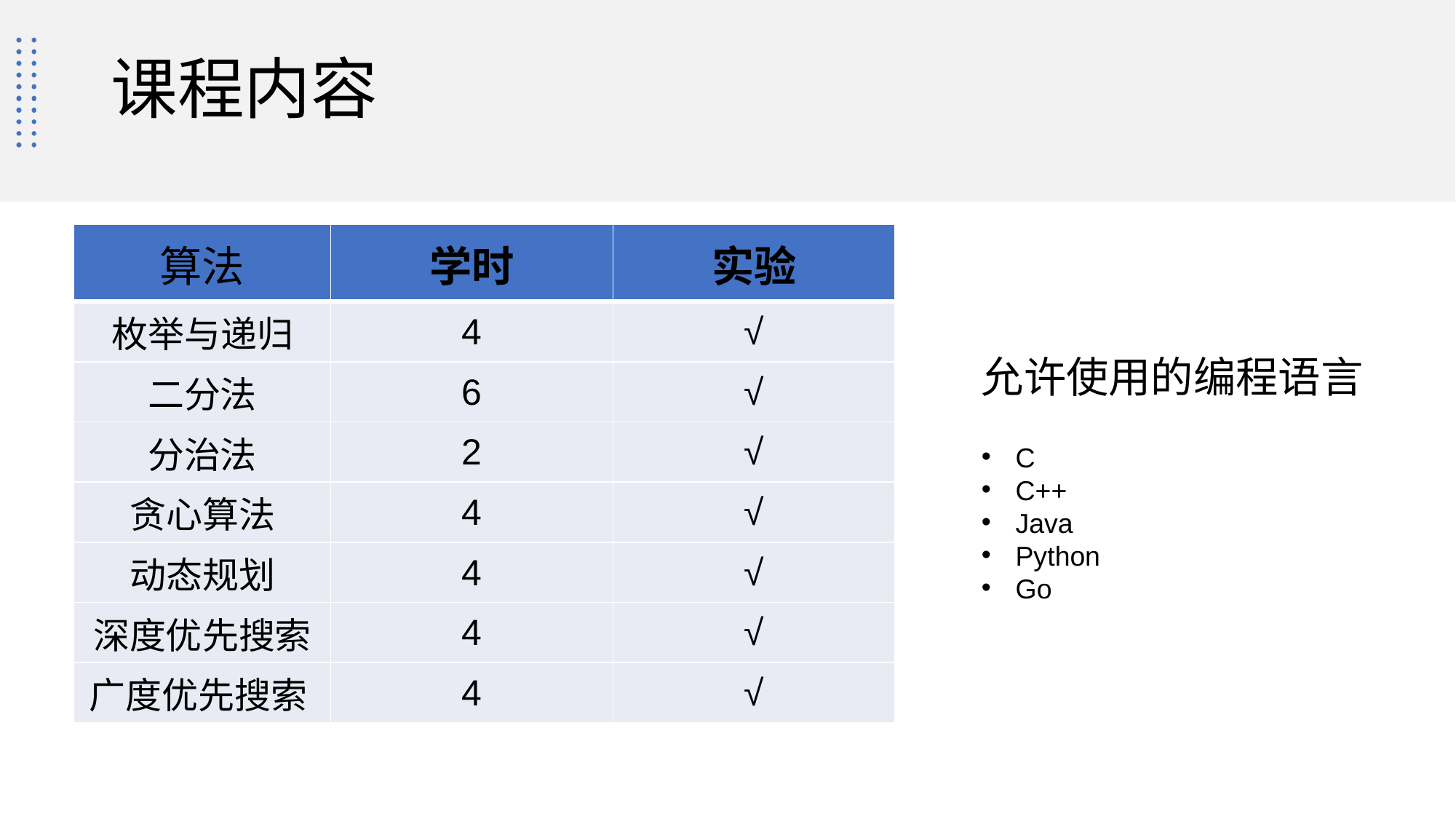

# 课程内容
| 算法 | 学时 | 实验 |
| --- | --- | --- |
| 枚举与递归 | 4 | √ |
| 二分法 | 6 | √ |
| 分治法 | 2 | √ |
| 贪心算法 | 4 | √ |
| 动态规划 | 4 | √ |
| 深度优先搜索 | 4 | √ |
| 广度优先搜索 | 4 | √ |
允许使用的编程语言
C
C++
Java
Python
Go